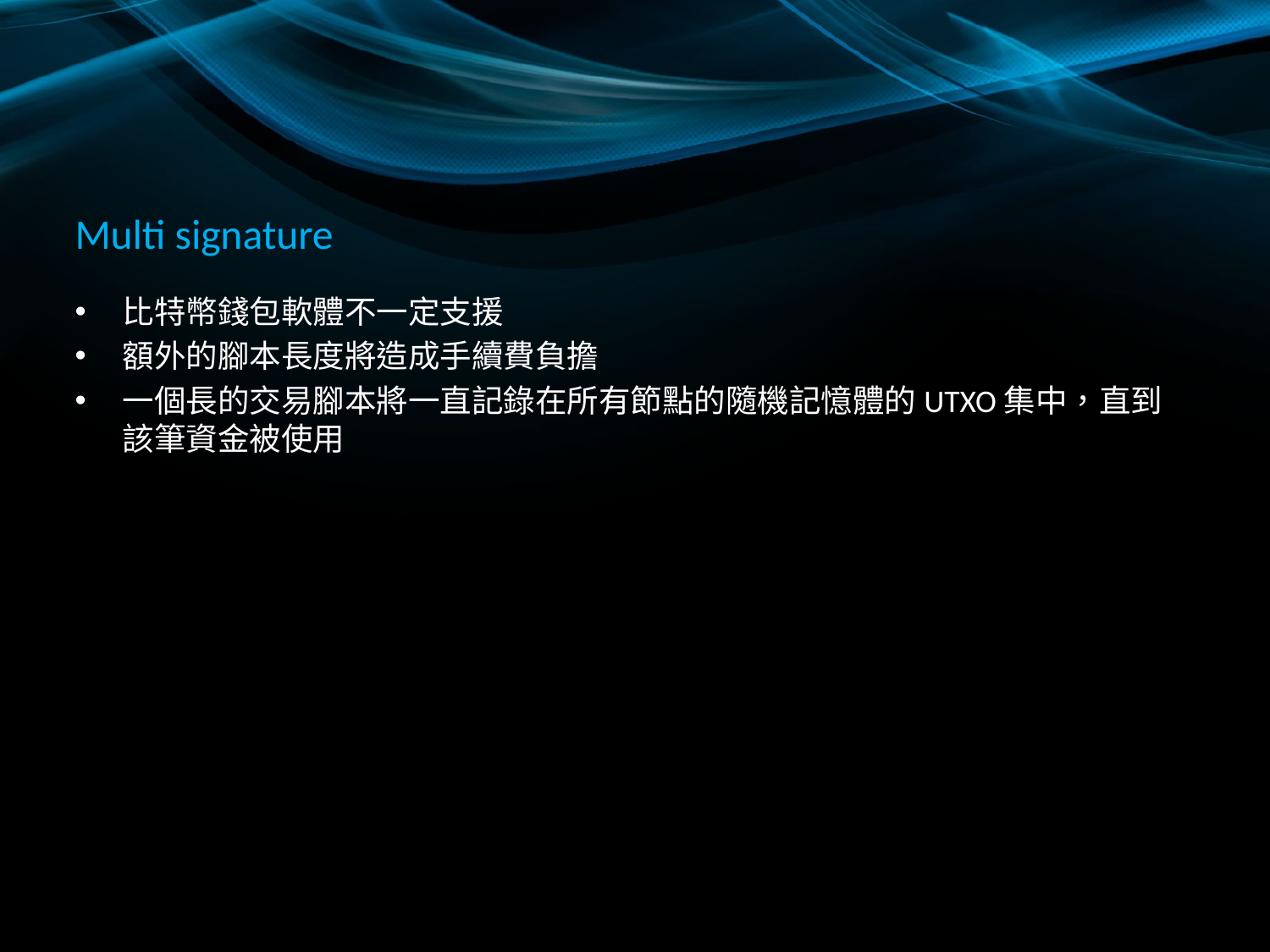

# Multi signature
比特幣錢包軟體不一定支援
額外的腳本長度將造成手續費負擔
一個長的交易腳本將一直記錄在所有節點的隨機記憶體的UTXO集中，直到該筆資金被使用